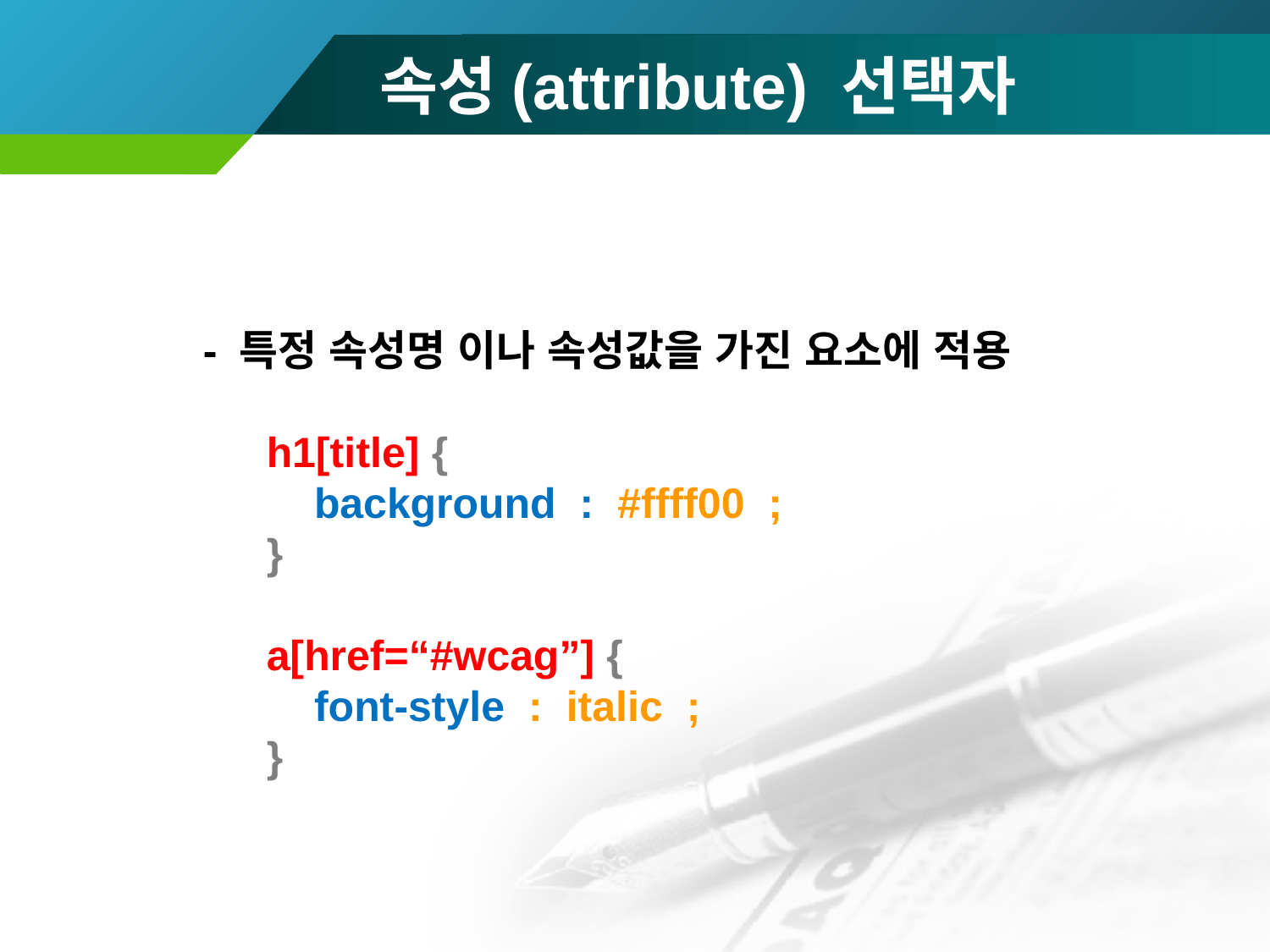

# 속성(attribute) 선택자

- 특정 속성명 이나 속성값을 가진 요소에 적용

h1[title] {
	background  :  #ffff00  ;
}

a[href=“#wcag”] {
	font-style  :  italic  ;
}